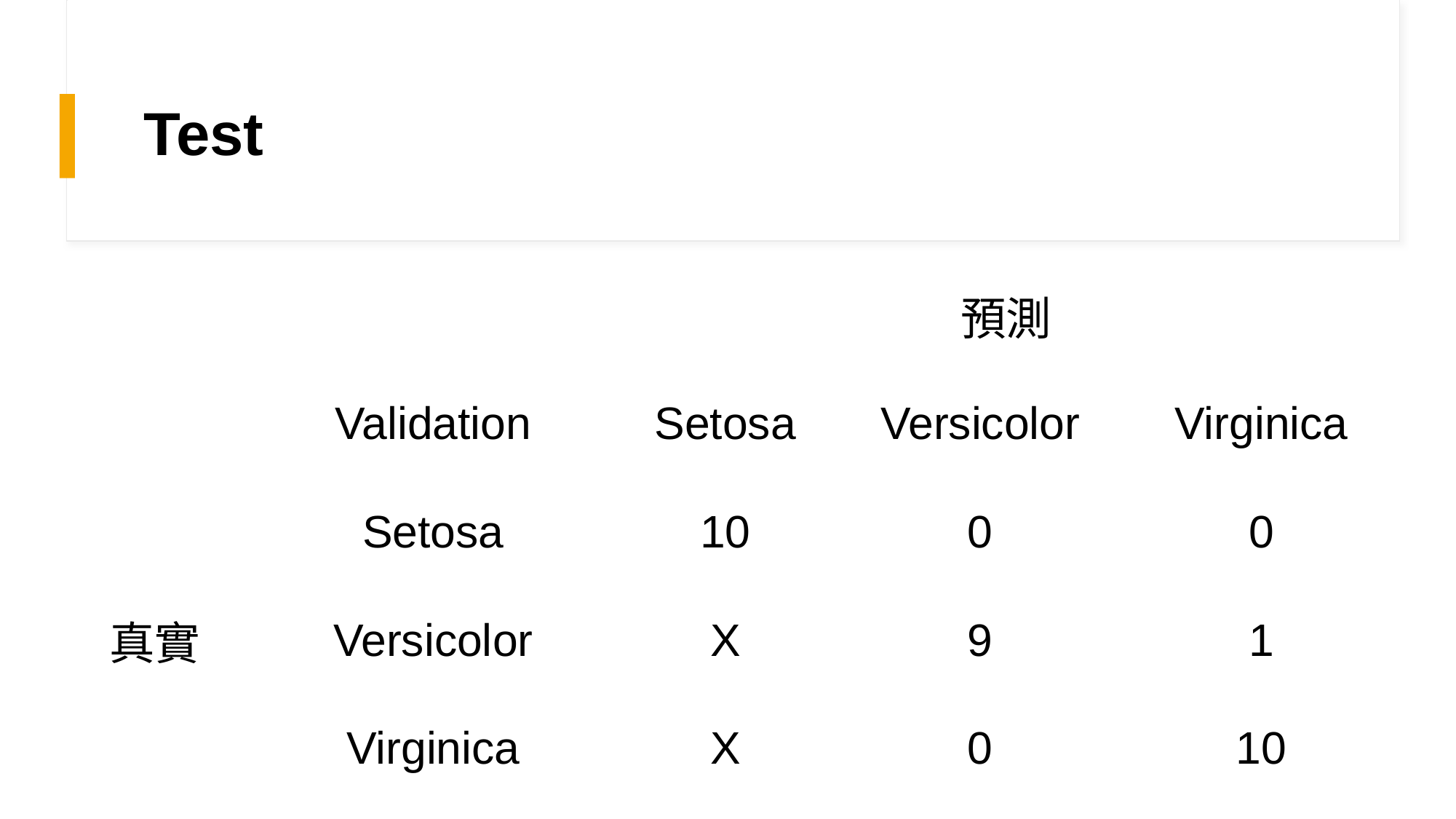

# Test
|  |  | 預測 |  |  |
| --- | --- | --- | --- | --- |
|  | Validation | Setosa | Versicolor | Virginica |
| 真實 | Setosa | 10 | 0 | 0 |
|  | Versicolor | X | 9 | 1 |
|  | Virginica | X | 0 | 10 |